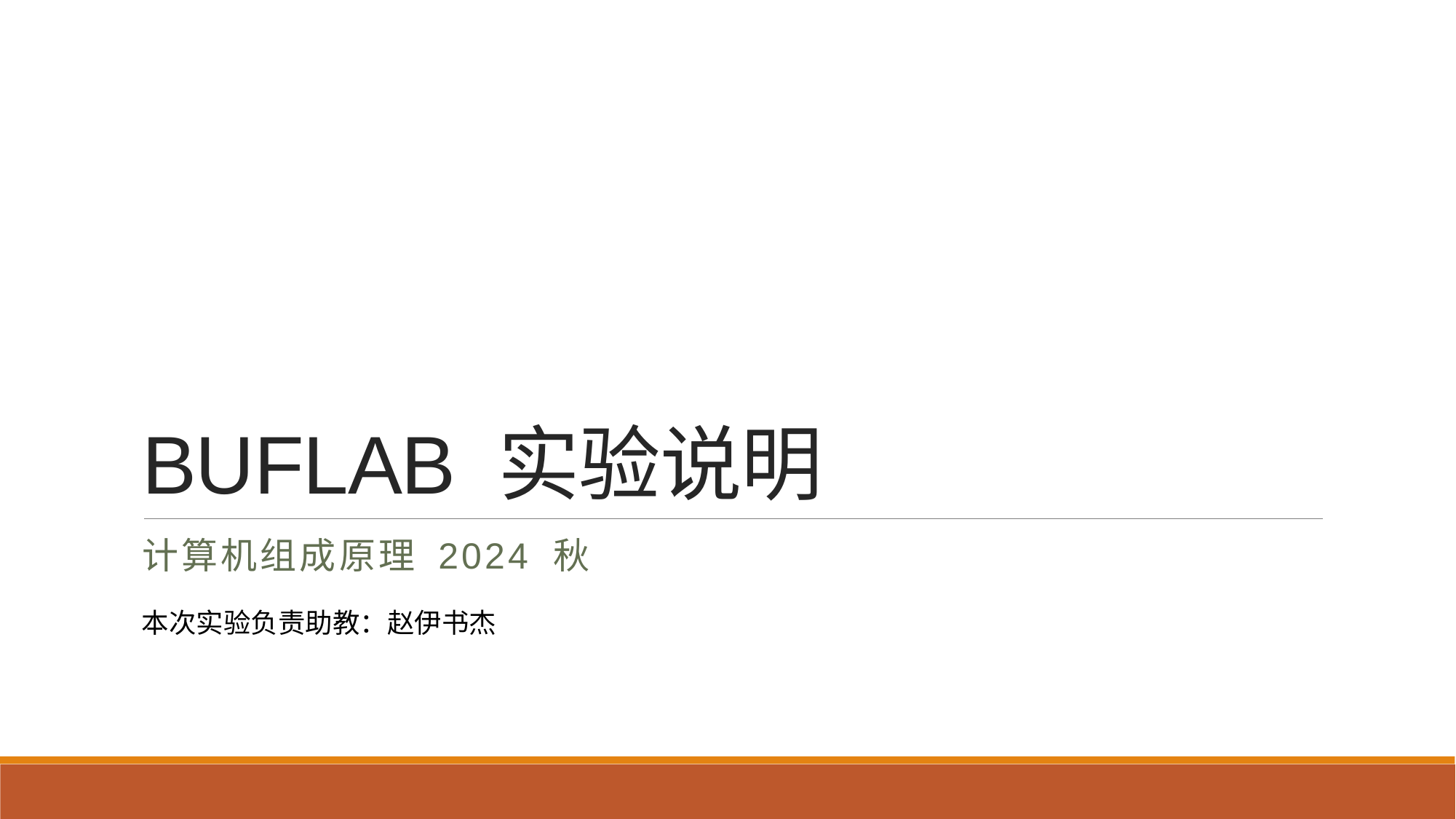

# BUFLAB 实验说明
计算机组成原理 2024 秋
本次实验负责助教：赵伊书杰